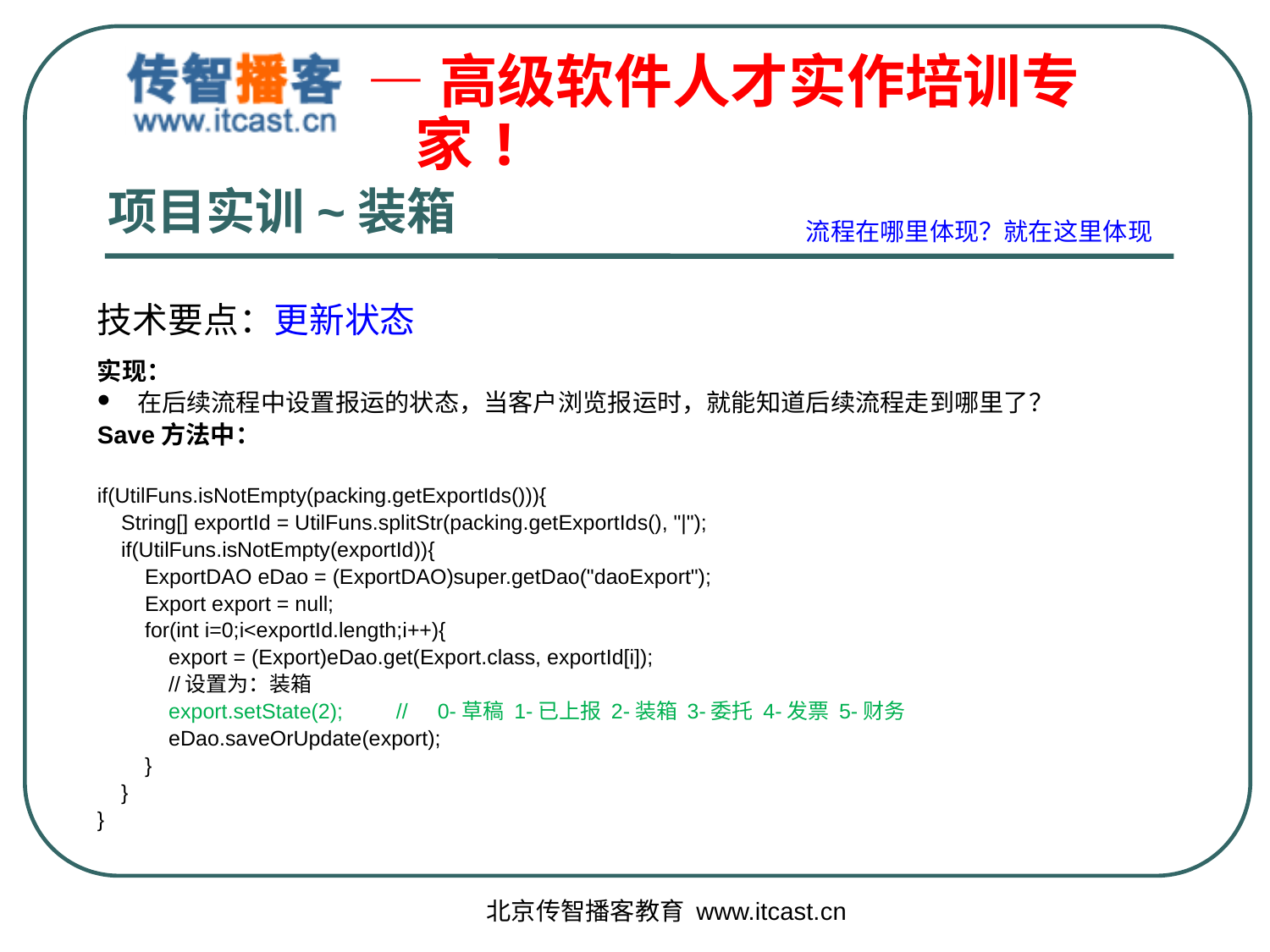

# 项目实训~装箱
流程在哪里体现？就在这里体现
技术要点：更新状态
实现：
在后续流程中设置报运的状态，当客户浏览报运时，就能知道后续流程走到哪里了？
Save方法中：

if(UtilFuns.isNotEmpty(packing.getExportIds())){
    String[] exportId = UtilFuns.splitStr(packing.getExportIds(), "|");
    if(UtilFuns.isNotEmpty(exportId)){
        ExportDAO eDao = (ExportDAO)super.getDao("daoExport");
        Export export = null;
        for(int i=0;i<exportId.length;i++){
            export = (Export)eDao.get(Export.class, exportId[i]);
            //设置为：装箱
            export.setState(2);         //     0-草稿 1-已上报 2-装箱 3-委托 4-发票 5-财务
            eDao.saveOrUpdate(export);
        }
    }
}
北京传智播客教育 www.itcast.cn